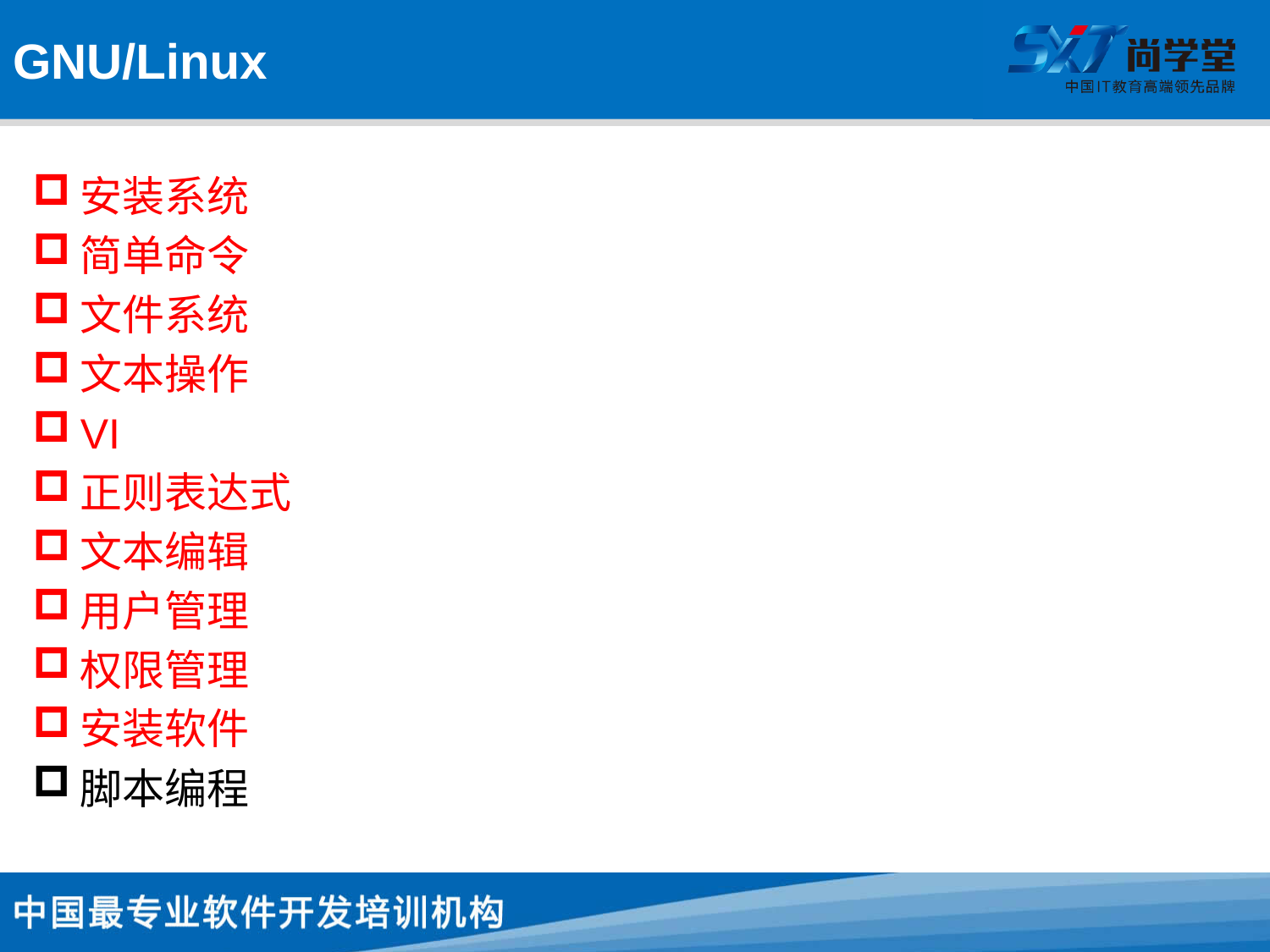

# GNU/Linux
安装系统
简单命令
文件系统
文本操作
VI
正则表达式
文本编辑
用户管理
权限管理
安装软件
脚本编程